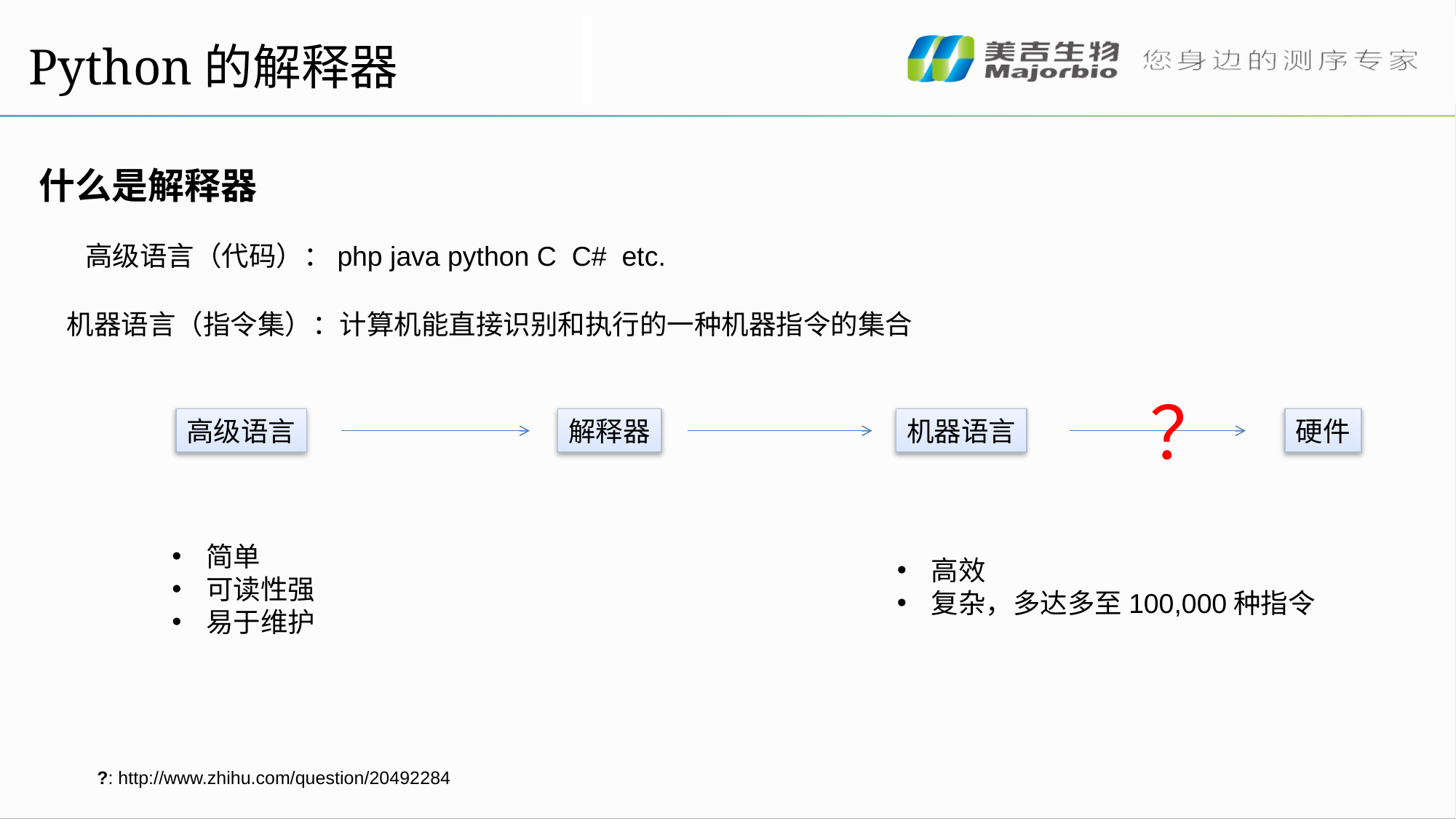

Python的解释器
什么是解释器
高级语言（代码）：php java python C  C#  etc.
机器语言（指令集）：计算机能直接识别和执行的一种机器指令的集合
？
高级语言
解释器
机器语言
硬件
简单
可读性强
易于维护
高效
复杂，多达多至100,000种指令
?: http://www.zhihu.com/question/20492284